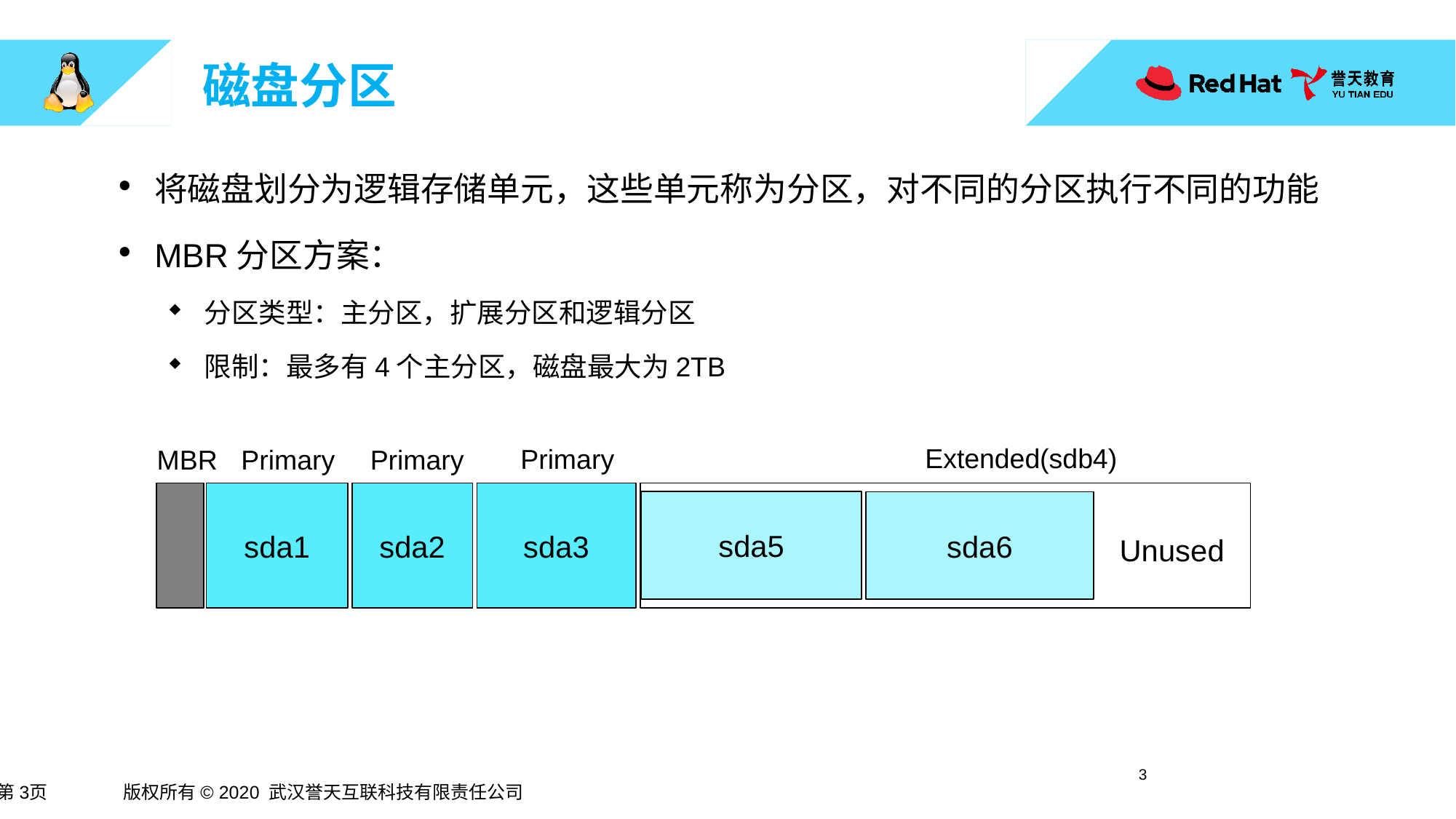

# 磁盘分区
将磁盘划分为逻辑存储单元，这些单元称为分区，对不同的分区执行不同的功能
MBR分区方案：
分区类型：主分区，扩展分区和逻辑分区
限制：最多有4个主分区，磁盘最大为2TB

Extended(sdb4)
Primary
Primary
Primary
MBR
sda1
sda2

sda3

sda5
sda6
Unused
3